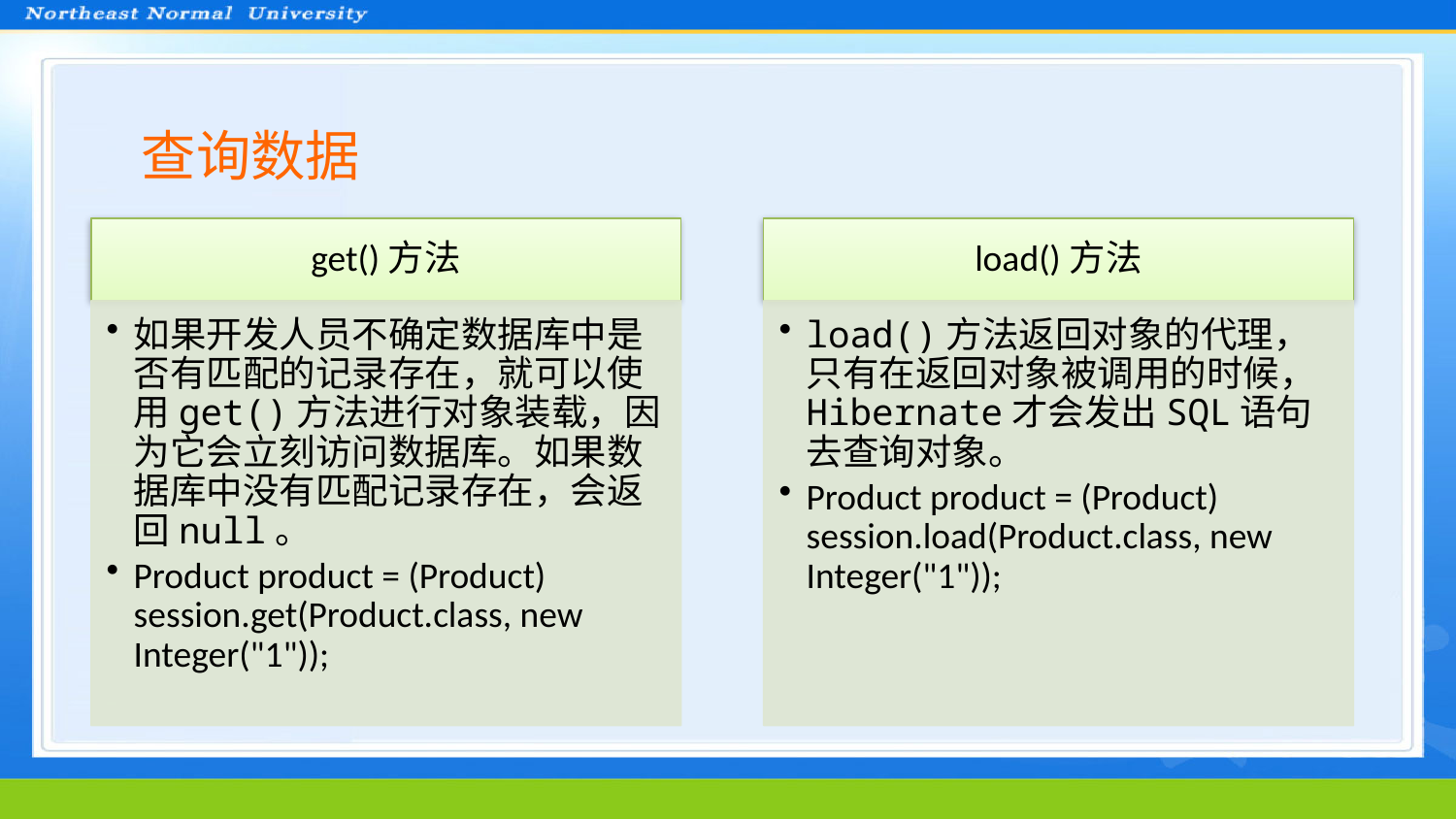

查询数据
get()方法
如果开发人员不确定数据库中是否有匹配的记录存在，就可以使用get()方法进行对象装载，因为它会立刻访问数据库。如果数据库中没有匹配记录存在，会返回null。
Product product = (Product) session.get(Product.class, new Integer("1"));
load()方法
load()方法返回对象的代理，只有在返回对象被调用的时候，Hibernate才会发出SQL语句去查询对象。
Product product = (Product) session.load(Product.class, new Integer("1"));